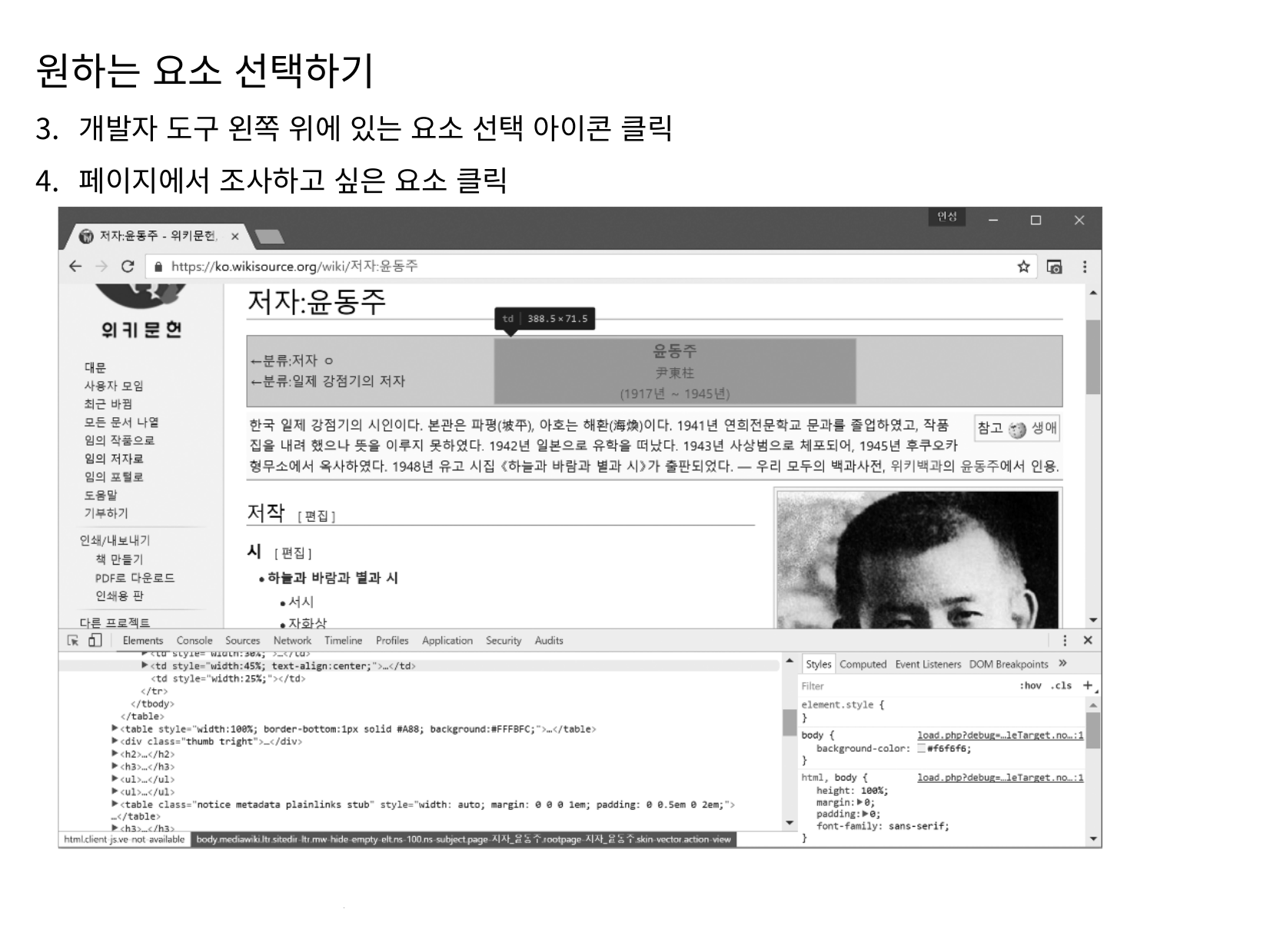

원하는 요소 선택하기
개발자 도구 왼쪽 위에 있는 요소 선택 아이콘 클릭
페이지에서 조사하고 싶은 요소 클릭